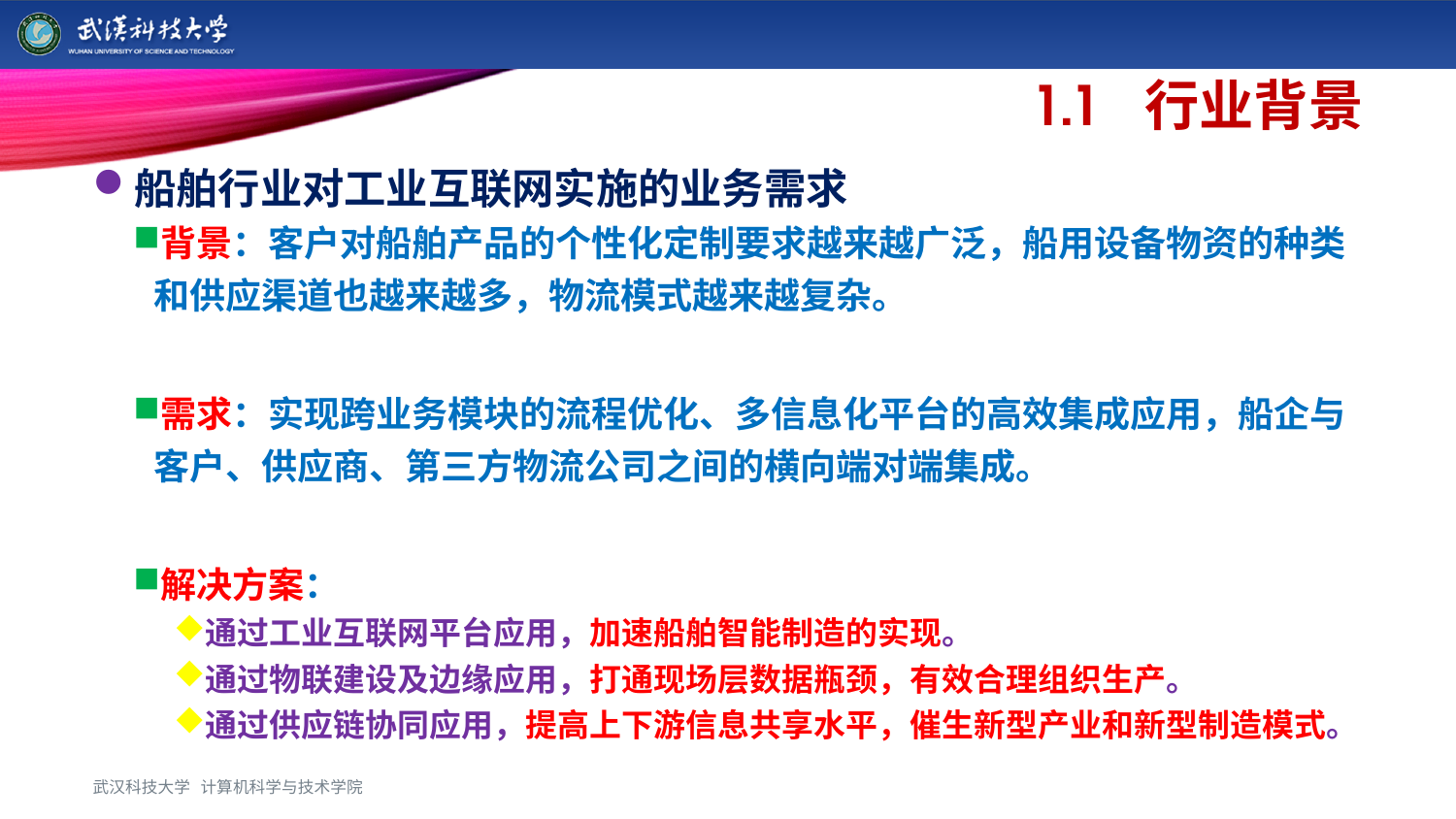

# 1.1  行业背景
船舶行业对工业互联网实施的业务需求
背景：客户对船舶产品的个性化定制要求越来越广泛，船用设备物资的种类和供应渠道也越来越多，物流模式越来越复杂。

需求：实现跨业务模块的流程优化、多信息化平台的高效集成应用，船企与客户、供应商、第三方物流公司之间的横向端对端集成。

解决方案：
通过工业互联网平台应用，加速船舶智能制造的实现。
通过物联建设及边缘应用，打通现场层数据瓶颈，有效合理组织生产。
通过供应链协同应用，提高上下游信息共享水平，催生新型产业和新型制造模式。

武汉科技大学  计算机科学与技术学院